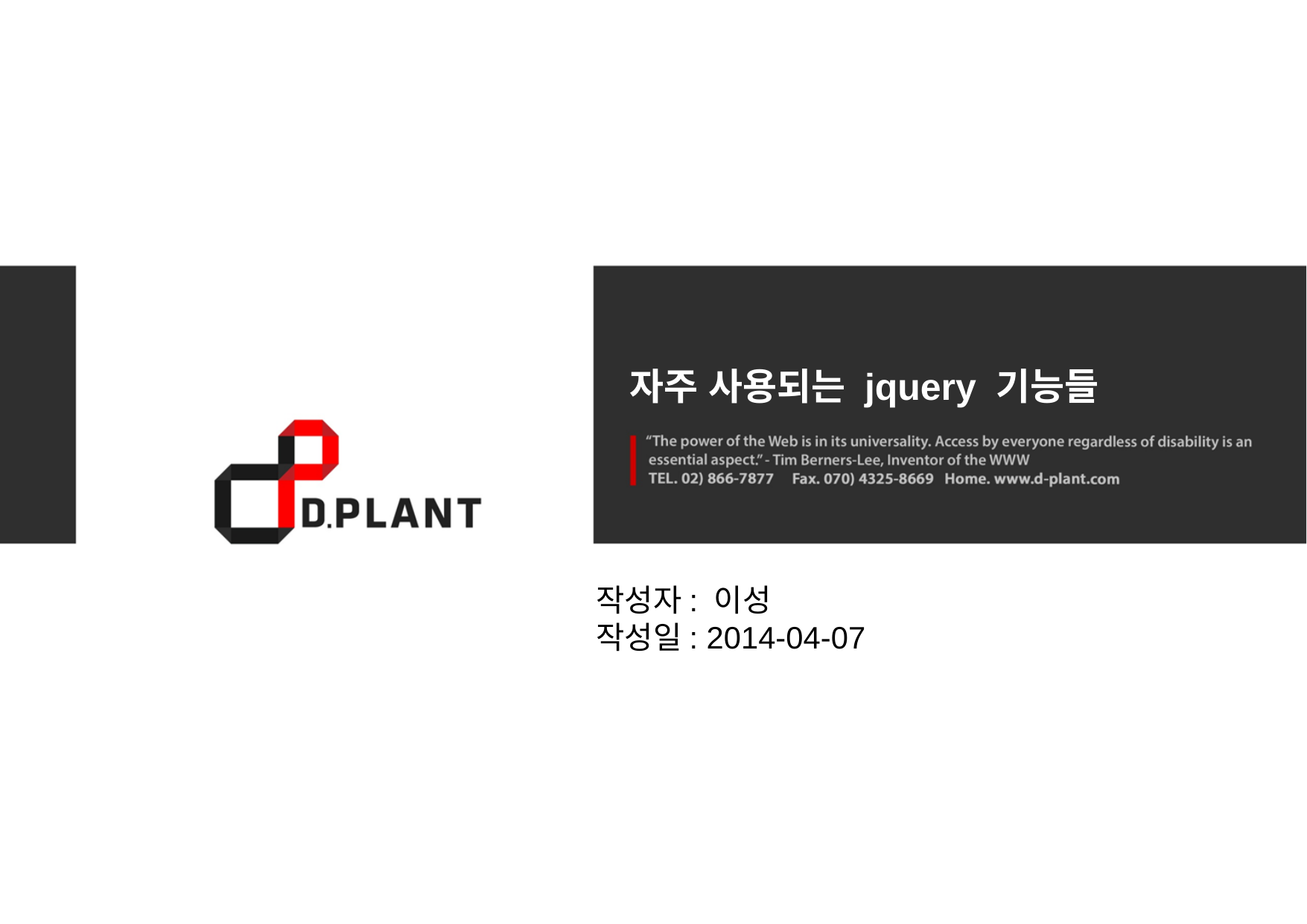

자주 사용되는 jquery 기능들
작성자: 이성
작성일: 2014-04-07